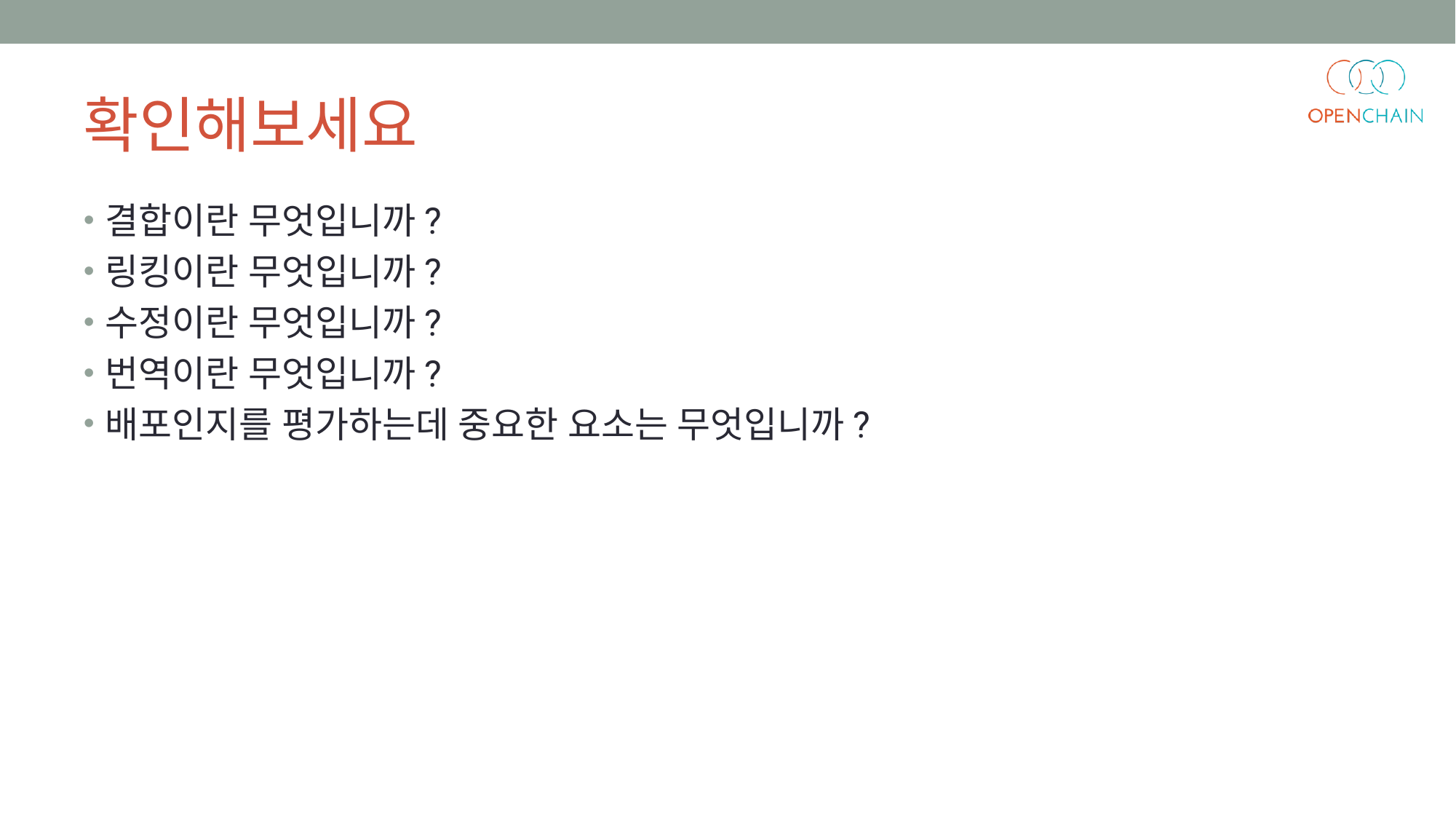

# 확인해보세요
결합이란 무엇입니까?
링킹이란 무엇입니까?
수정이란 무엇입니까?
번역이란 무엇입니까?
배포인지를 평가하는데 중요한 요소는 무엇입니까?